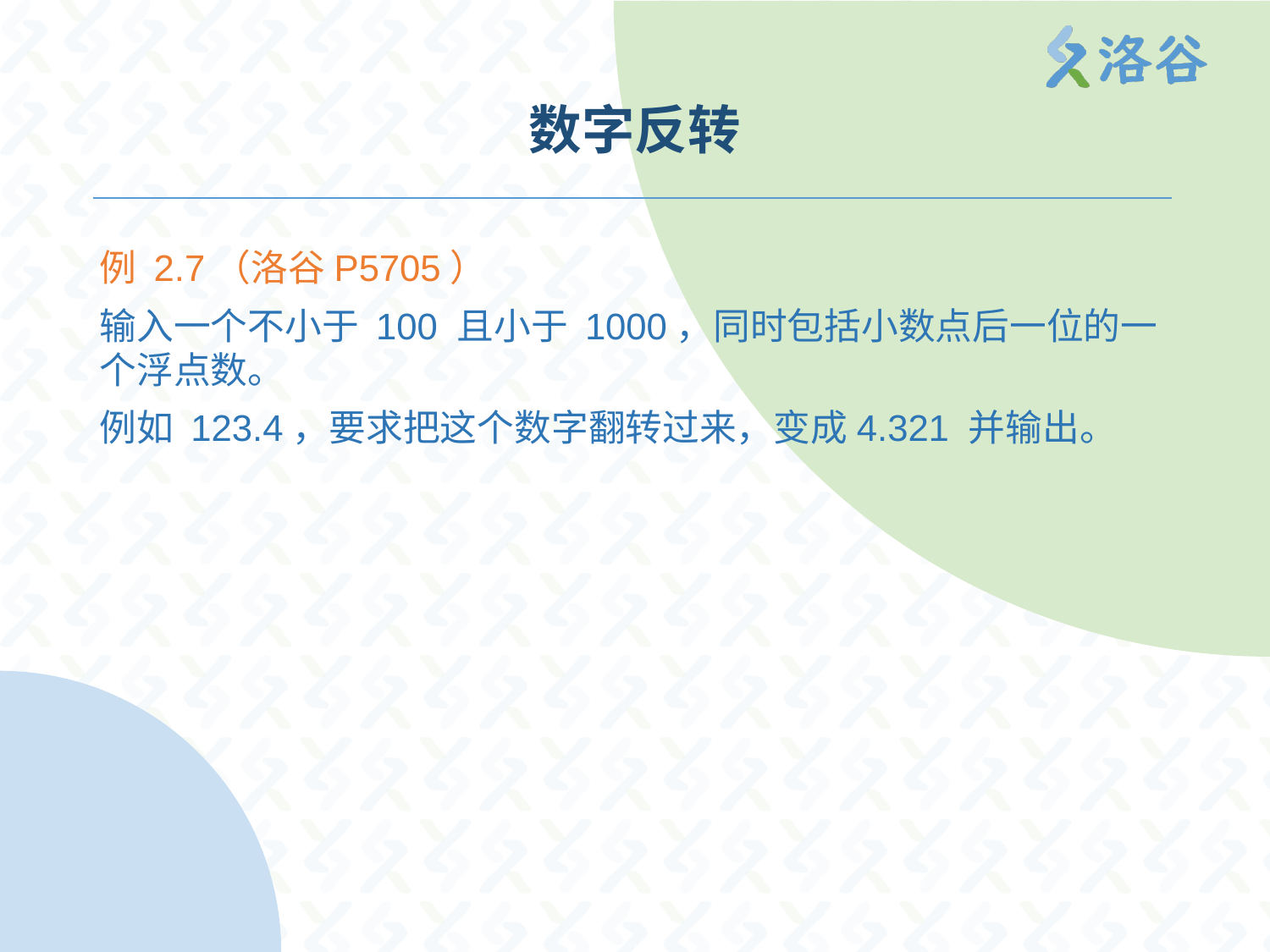

# 数字反转
例 2.7（洛谷P5705）
输入一个不小于 100 且小于 1000，同时包括小数点后一位的一个浮点数。
例如 123.4，要求把这个数字翻转过来，变成4.321 并输出。